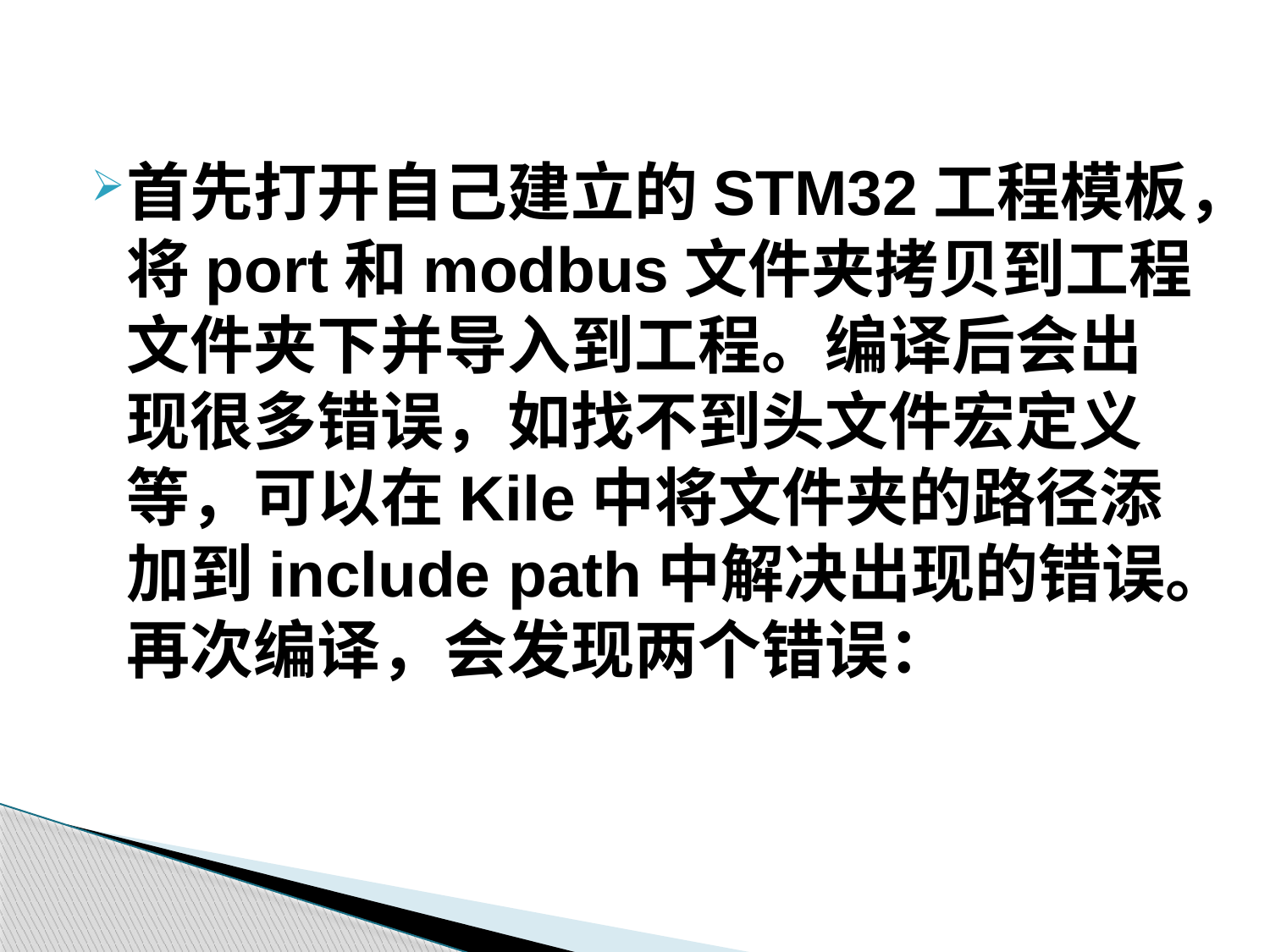

首先打开自己建立的STM32工程模板，将port和modbus文件夹拷贝到工程文件夹下并导入到工程。编译后会出现很多错误，如找不到头文件宏定义等，可以在Kile中将文件夹的路径添加到include path中解决出现的错误。再次编译，会发现两个错误：